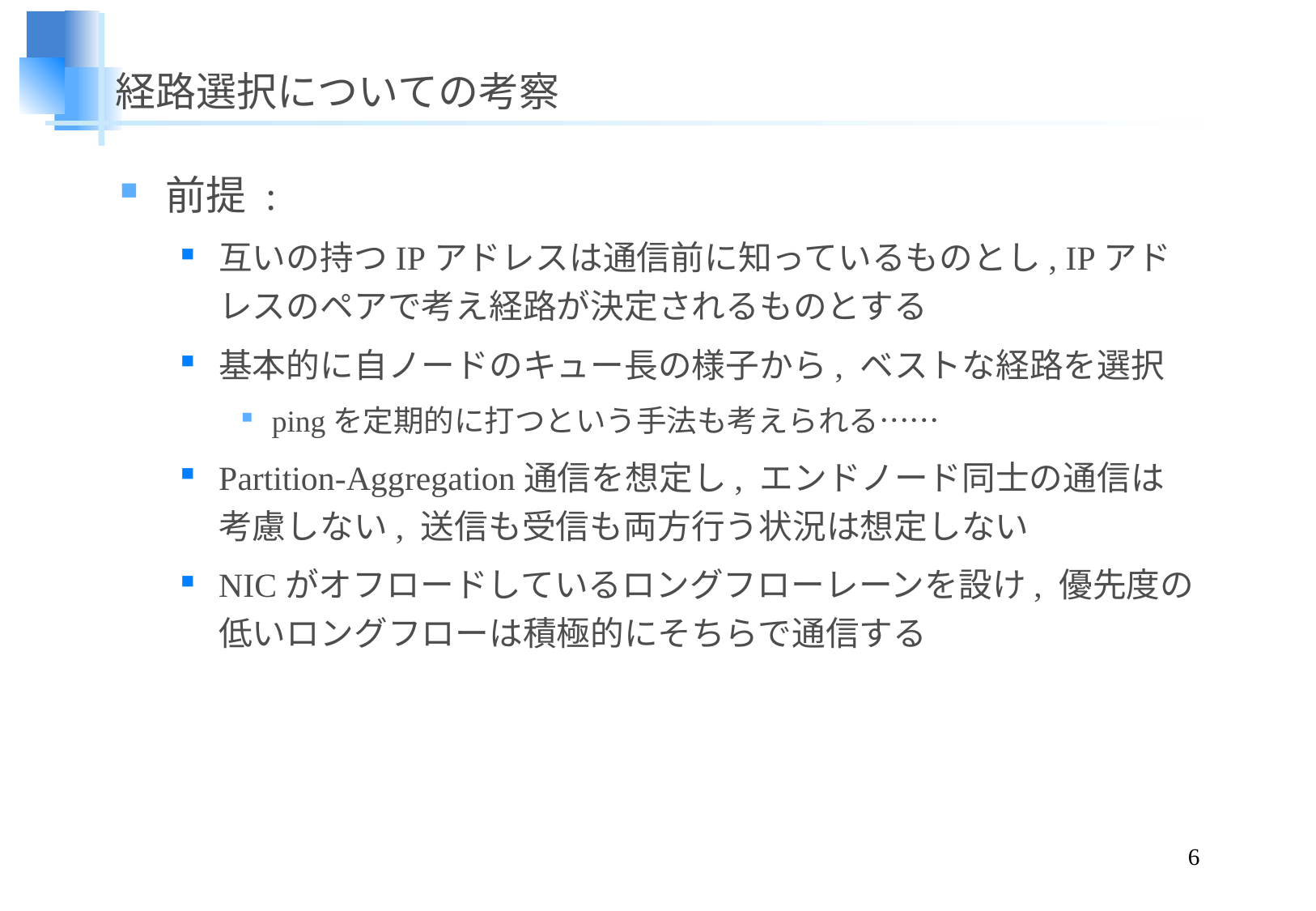

# 経路選択についての考察
前提 :
互いの持つIPアドレスは通信前に知っているものとし, IPアドレスのペアで考え経路が決定されるものとする
基本的に自ノードのキュー長の様子から, ベストな経路を選択
pingを定期的に打つという手法も考えられる……
Partition-Aggregation通信を想定し, エンドノード同士の通信は考慮しない, 送信も受信も両方行う状況は想定しない
NICがオフロードしているロングフローレーンを設け, 優先度の低いロングフローは積極的にそちらで通信する
6